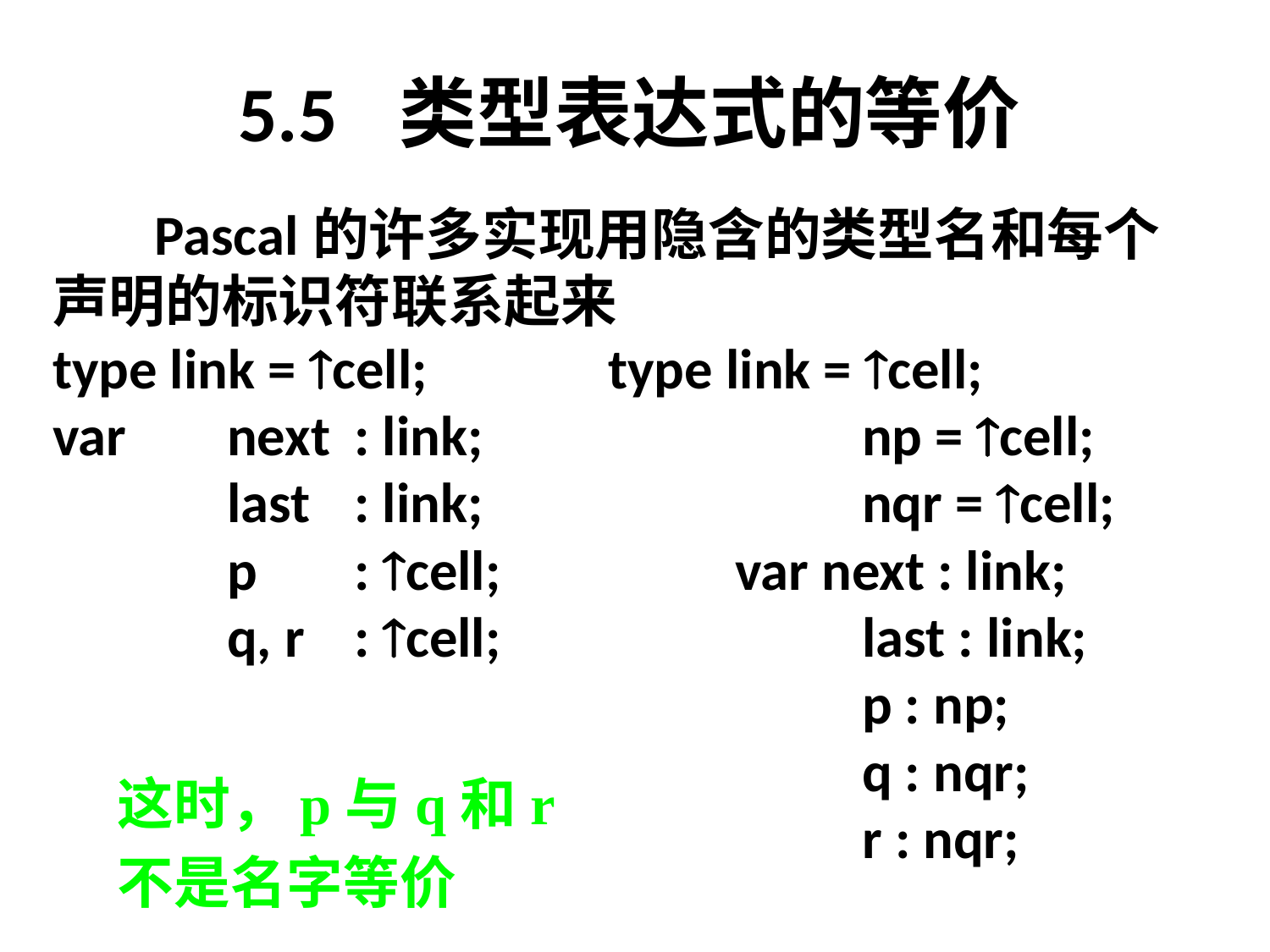

# 5.5  类型表达式的等价
        Pascal的许多实现用隐含的类型名和每个
声明的标识符联系起来
type link = ↑cell; 		type link = ↑cell;
var 	next	: link;			np = ↑cell;
		last	: link; 			nqr = ↑cell;
		p 	: ↑cell; 		var next : link;
		q, r	: ↑cell; 			last : link;
							p : np;
							q : nqr;
							r : nqr;
这时，p与q和r
不是名字等价